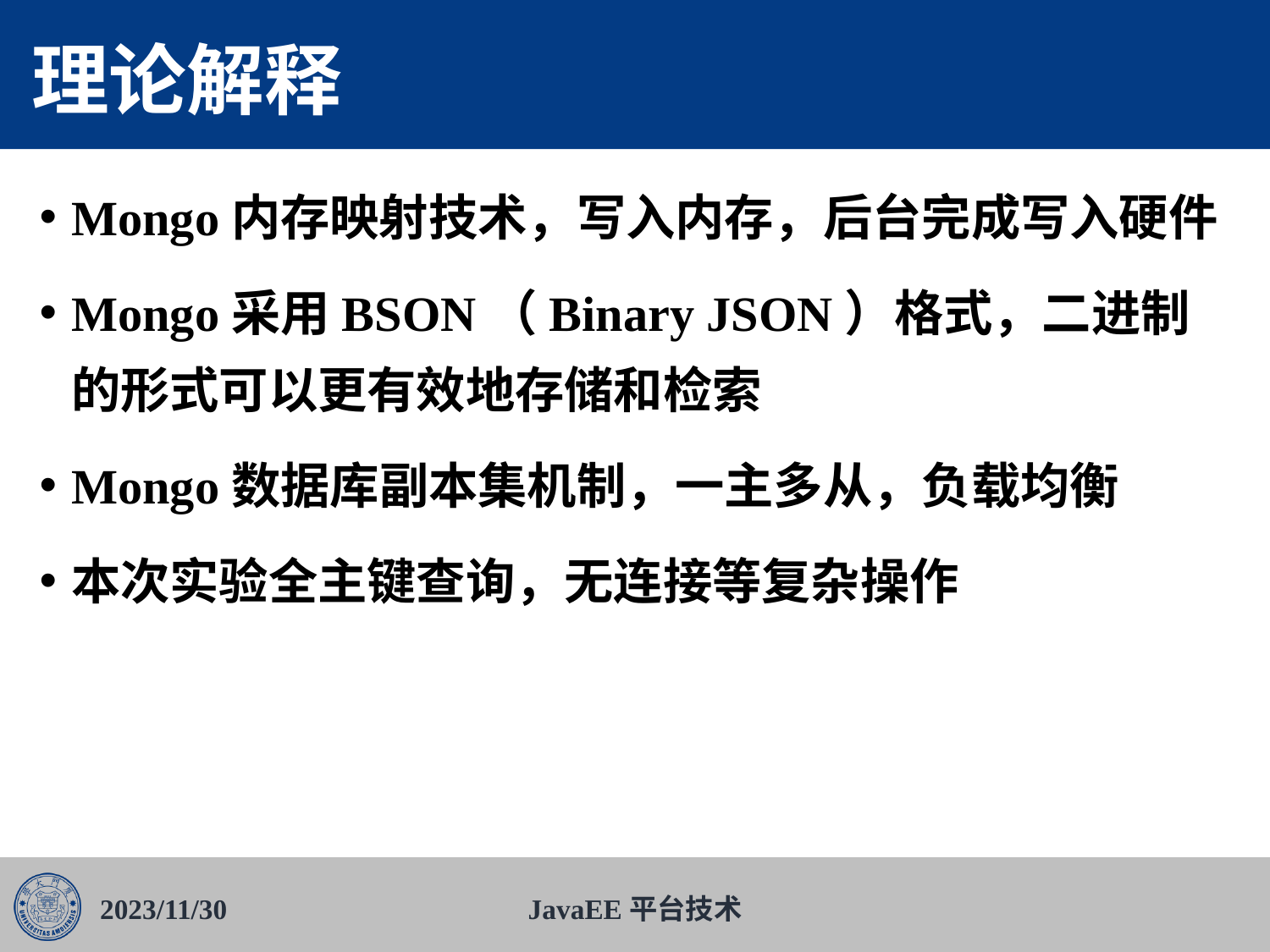

# 理论解释
Mongo内存映射技术，写入内存，后台完成写入硬件
Mongo采用BSON（Binary JSON）格式，二进制的形式可以更有效地存储和检索
Mongo数据库副本集机制，一主多从，负载均衡
本次实验全主键查询，无连接等复杂操作

2023/11/30
JavaEE平台技术
23